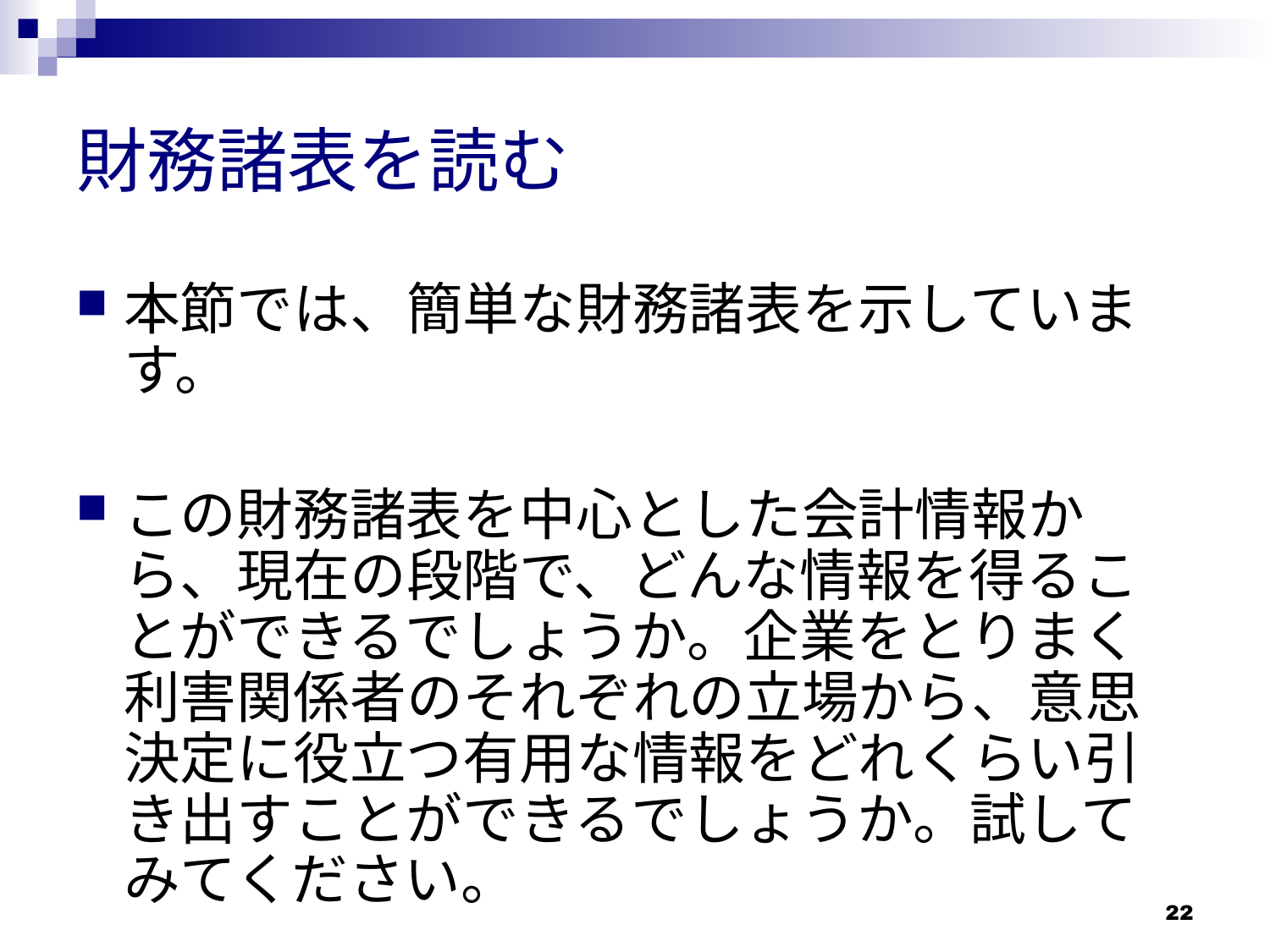

# 財務諸表を読む
本節では、簡単な財務諸表を示しています。

この財務諸表を中心とした会計情報から、現在の段階で、どんな情報を得ることができるでしょうか。企業をとりまく利害関係者のそれぞれの立場から、意思決定に役立つ有用な情報をどれくらい引き出すことができるでしょうか。試してみてください。
22